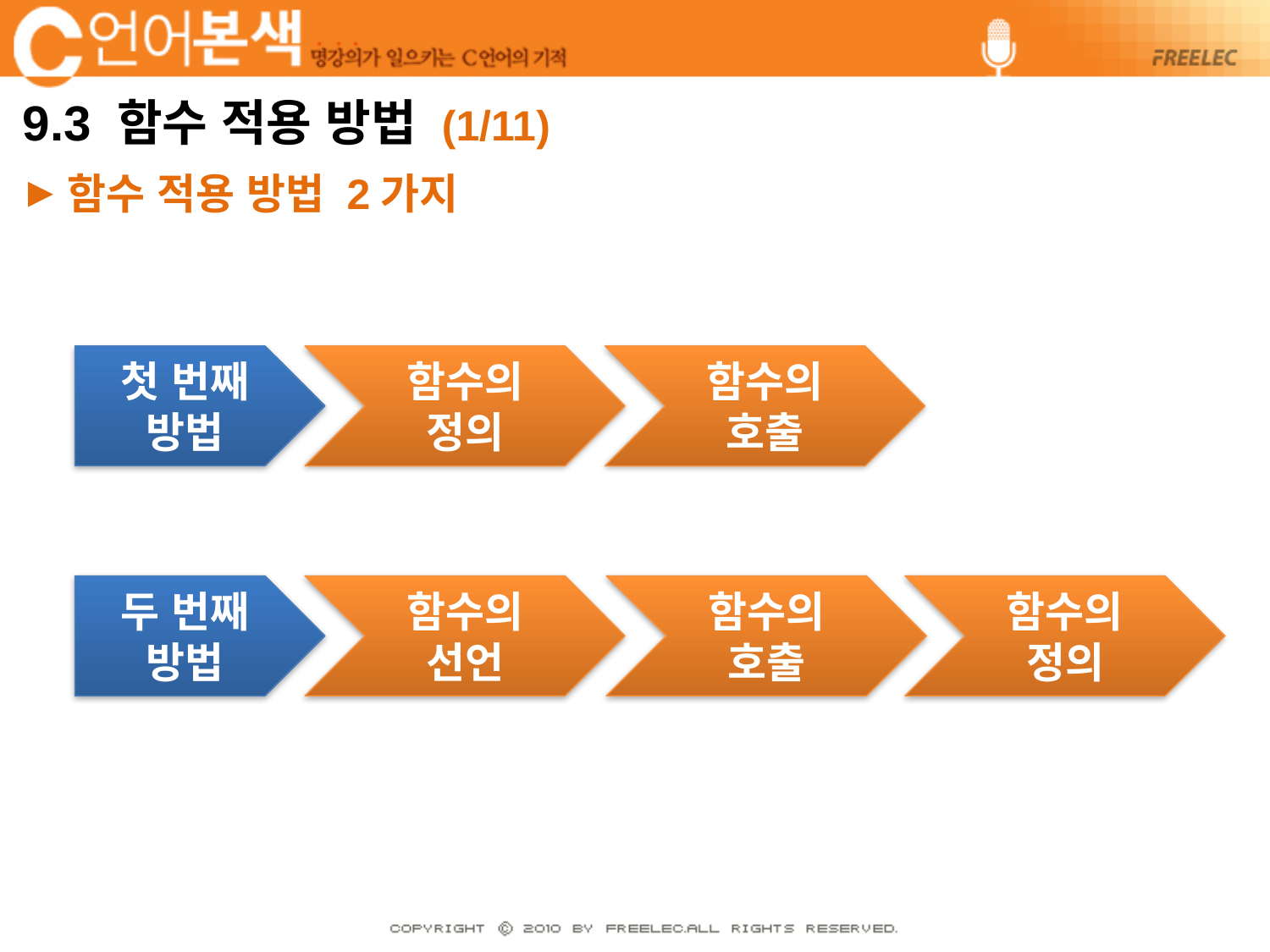

# 9.3 함수 적용 방법 (1/11)
함수 적용 방법 2가지

첫 번째 방법
함수의 정의
함수의 호출
두 번째 방법
함수의 선언
함수의 호출
함수의 정의